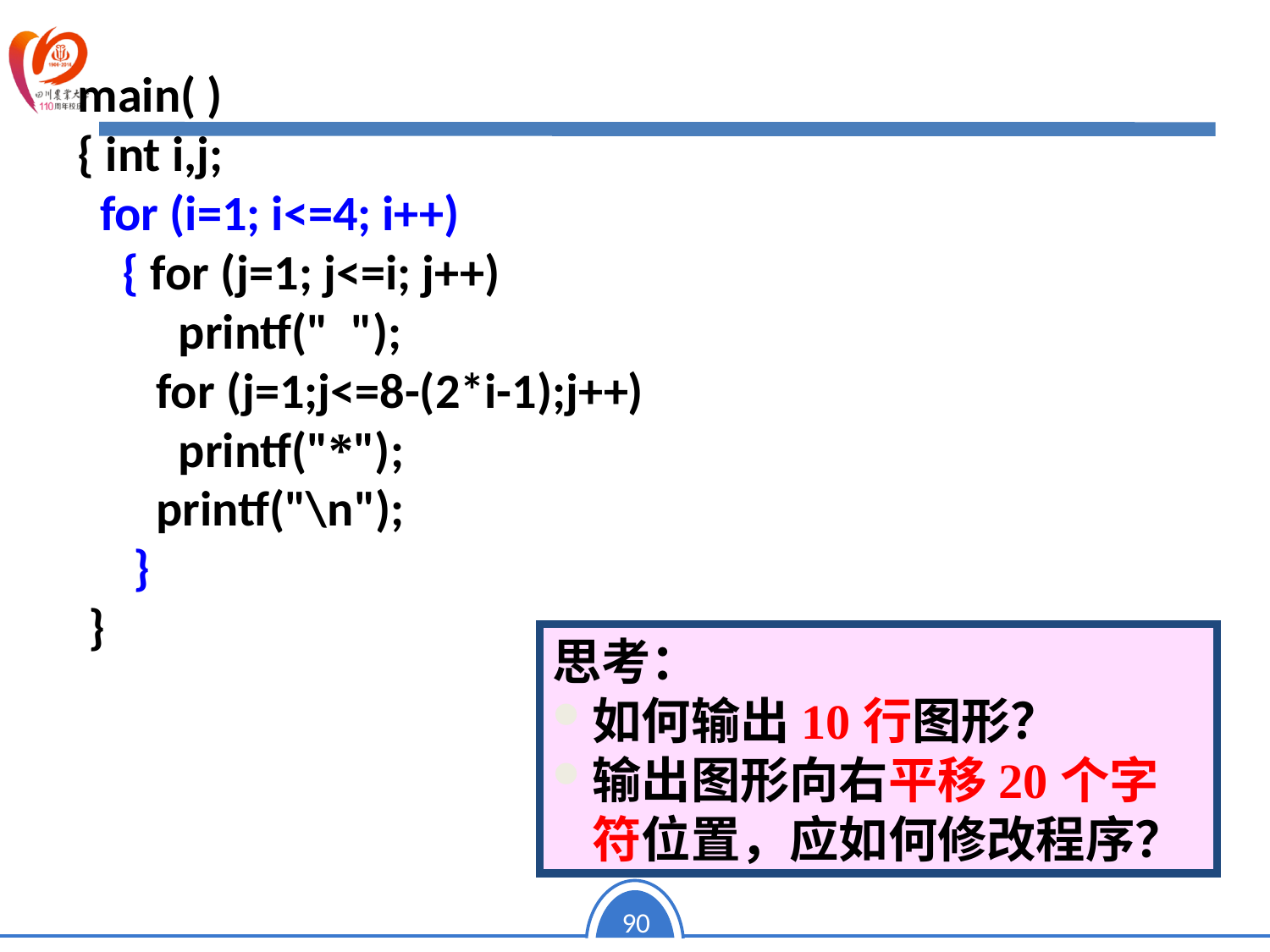

main( )
{ int i,j;
  for (i=1; i<=4; i++)
    { for (j=1; j<=i; j++)
         printf("  ");
       for (j=1;j<=8-(2*i-1);j++)
         printf("*");
       printf("\n");
     }
 }
思考：
如何输出10行图形？
输出图形向右平移20个字符位置，应如何修改程序？